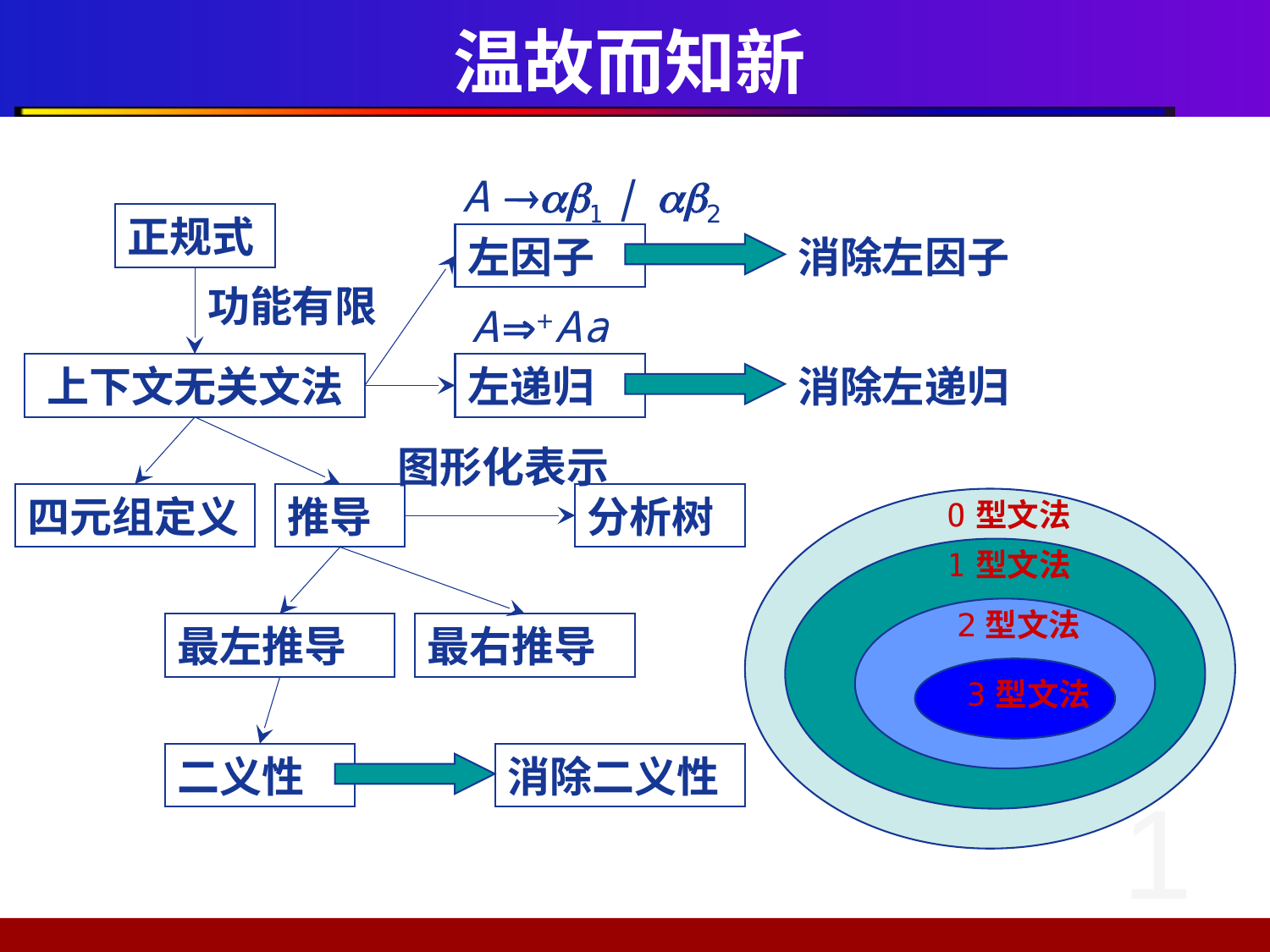

# 温故而知新
A →αβ1 | αβ2
正规式
左因子
消除左因子

功能有限
A⇒+Aa
上下文无关文法
左递归
消除左递归

图形化表示
四元组定义
推导
分析树

0型文法

1型文法

2型文法

3型文法
最左推导
最右推导
二义性
消除二义性

1